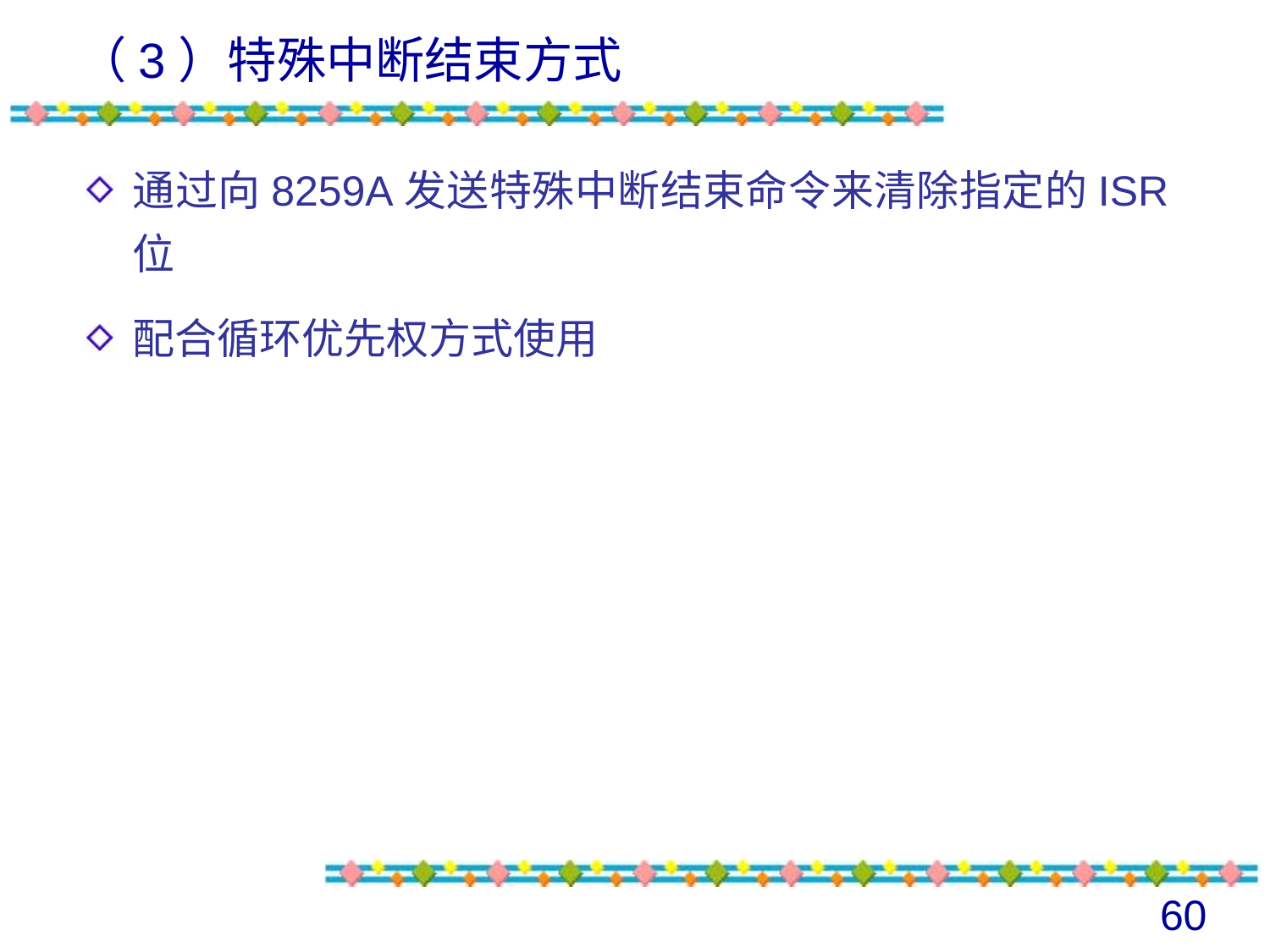

# （3）特殊中断结束方式
通过向8259A发送特殊中断结束命令来清除指定的ISR位
配合循环优先权方式使用